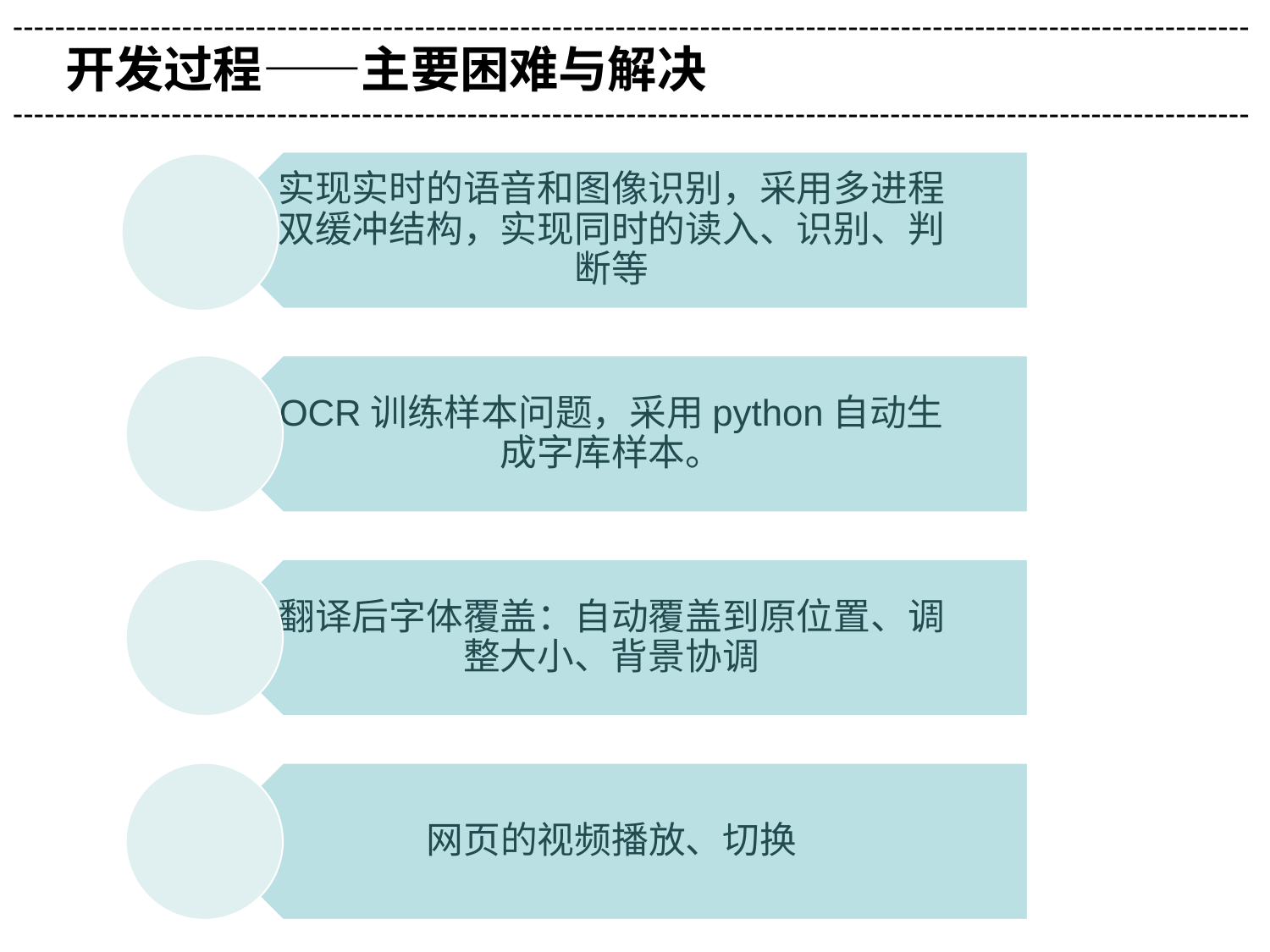

---------------------------------------------------------------------------------------------------------------------
开发过程——主要困难与解决
---------------------------------------------------------------------------------------------------------------------
实现实时的语音和图像识别，采用多进程双缓冲结构，实现同时的读入、识别、判断等
OCR训练样本问题，采用python自动生成字库样本。
翻译后字体覆盖：自动覆盖到原位置、调整大小、背景协调
网页的视频播放、切换